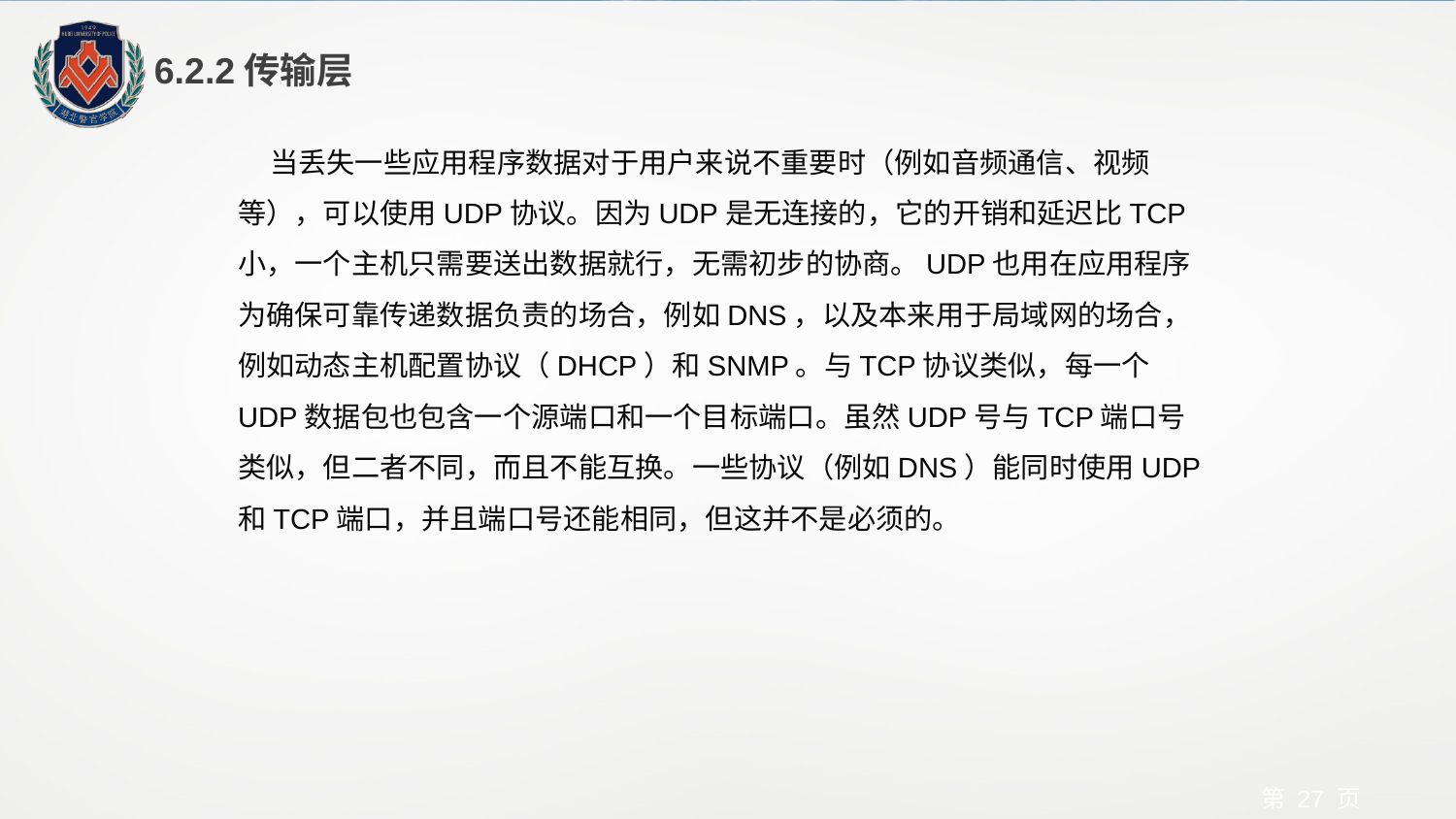

6.2.2传输层
    当丢失一些应用程序数据对于用户来说不重要时（例如音频通信、视频等），可以使用UDP协议。因为UDP是无连接的，它的开销和延迟比TCP小，一个主机只需要送出数据就行，无需初步的协商。UDP也用在应用程序为确保可靠传递数据负责的场合，例如DNS，以及本来用于局域网的场合，例如动态主机配置协议（DHCP）和SNMP。与TCP协议类似，每一个UDP数据包也包含一个源端口和一个目标端口。虽然UDP号与TCP端口号类似，但二者不同，而且不能互换。一些协议（例如DNS）能同时使用UDP和TCP端口，并且端口号还能相同，但这并不是必须的。